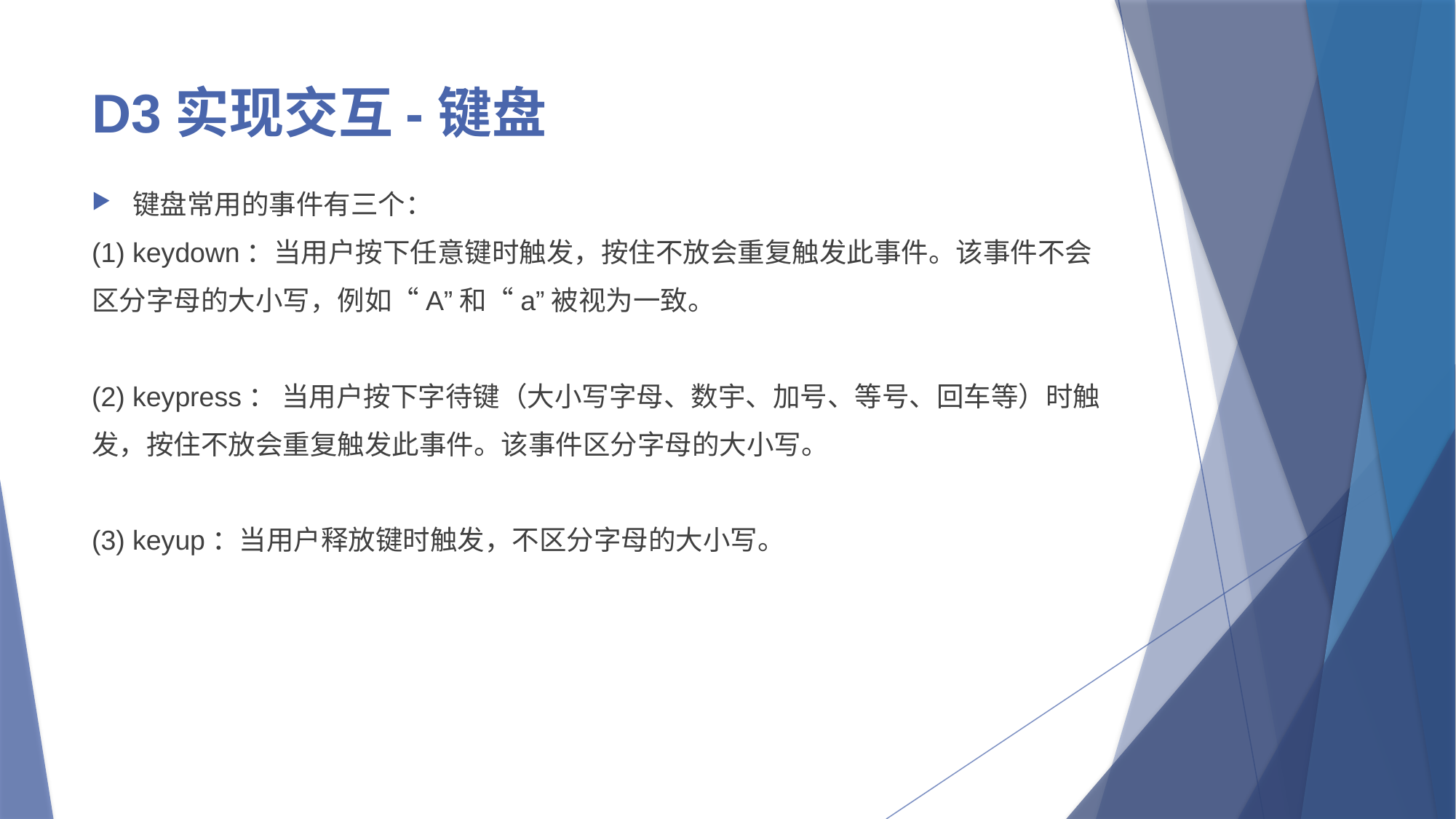

# D3实现交互-键盘
键盘常用的事件有三个：
(1) keydown：当用户按下任意键时触发，按住不放会重复触发此事件。该事件不会
区分字母的大小写，例如“A”和“a”被视为一致。

(2) keypress： 当用户按下字待键（大小写字母、数宇、加号、等号、回车等）时触
发，按住不放会重复触发此事件。该事件区分字母的大小写。

(3) keyup：当用户释放键时触发，不区分字母的大小写。